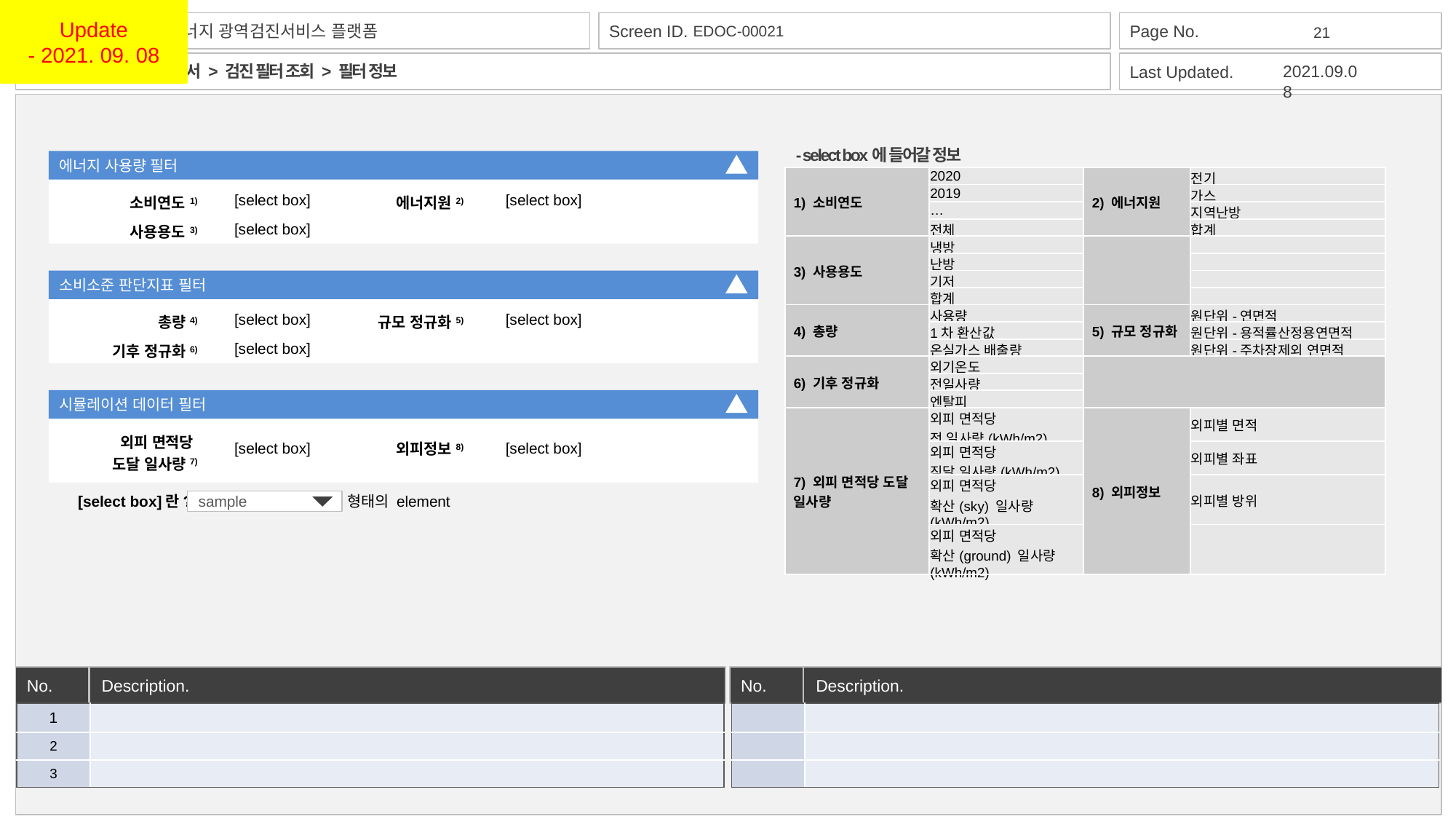

Update
- 2021. 09. 08
통계/보고서 > 검진 필터 조회 > 필터 정보
2021.09.08
- select box에 들어갈 정보
에너지 사용량 필터

| 1) 소비연도 | 2020 | 2) 에너지원 | 전기 |
| --- | --- | --- | --- |
|  | 2019 |  | 가스 |
|  | … |  | 지역난방 |
|  | 전체 |  | 합계 |
| 3) 사용용도 | 냉방 |  |  |
|  | 난방 |  |  |
|  | 기저 |  |  |
|  | 합계 |  |  |
| 4) 총량 | 사용량 | 5) 규모 정규화 | 원단위-연면적 |
|  | 1차 환산값 |  | 원단위-용적률산정용연면적 |
|  | 온실가스 배출량 |  | 원단위-주차장제외 연면적 |
| 6) 기후 정규화 | 외기온도 |  |  |
|  | 전일사량 |  |  |
|  | 엔탈피 |  |  |
| 7) 외피 면적당 도달 일사량 | 외피 면적당 전 일사량(kWh/m2) | 8) 외피정보 | 외피별 면적 |
|  | 외피 면적당 직달 일사량(kWh/m2) |  | 외피별 좌표 |
|  | 외피 면적당 확산(sky) 일사량(kWh/m2) |  | 외피별 방위 |
|  | 외피 면적당 확산(ground) 일사량(kWh/m2) |  |  |
| 소비연도1) | [select box] | 에너지원2) | [select box] |
| --- | --- | --- | --- |
| 사용용도3) | [select box] |  |  |
소비소준 판단지표 필터

| 총량4) | [select box] | 규모 정규화5) | [select box] |
| --- | --- | --- | --- |
| 기후 정규화6) | [select box] |  |  |
시뮬레이션 데이터 필터

| 외피 면적당 도달 일사량7) | [select box] | 외피정보8) | [select box] |
| --- | --- | --- | --- |
[select box]란? :                                  형태의 element
sample

| 1 |  |
| --- | --- |
| 2 |  |
| 3 |  |
|  |  |
| --- | --- |
|  |  |
|  |  |